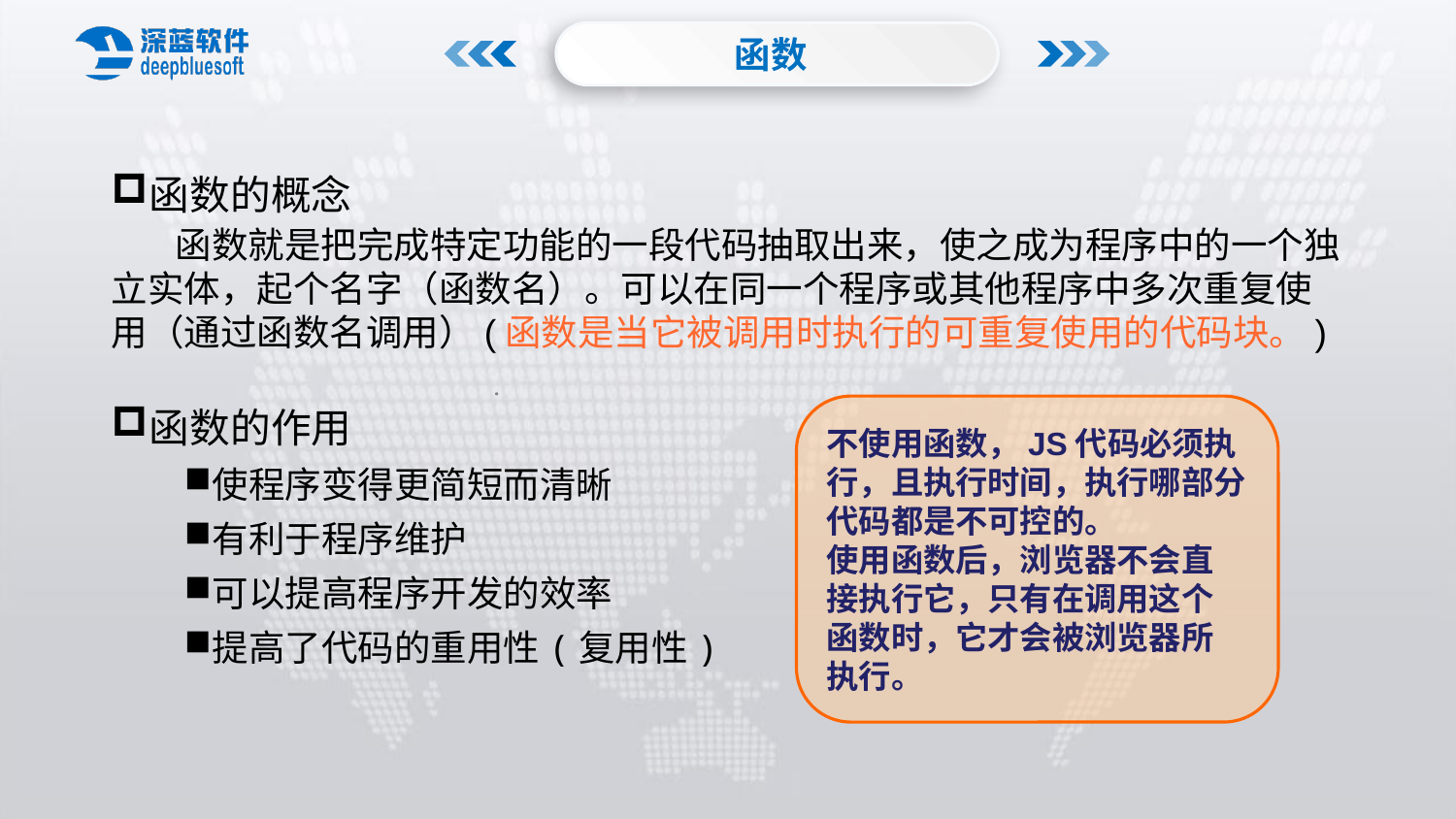

函数

函数的概念
      函数就是把完成特定功能的一段代码抽取出来，使之成为程序中的一个独立实体，起个名字（函数名）。可以在同一个程序或其他程序中多次重复使用（通过函数名调用）(函数是当它被调用时执行的可重复使用的代码块。)

函数的作用
使程序变得更简短而清晰
有利于程序维护
可以提高程序开发的效率
提高了代码的重用性(复用性)

不使用函数，JS代码必须执
行，且执行时间，执行哪部分
代码都是不可控的。
使用函数后，浏览器不会直
接执行它，只有在调用这个
函数时，它才会被浏览器所
执行。